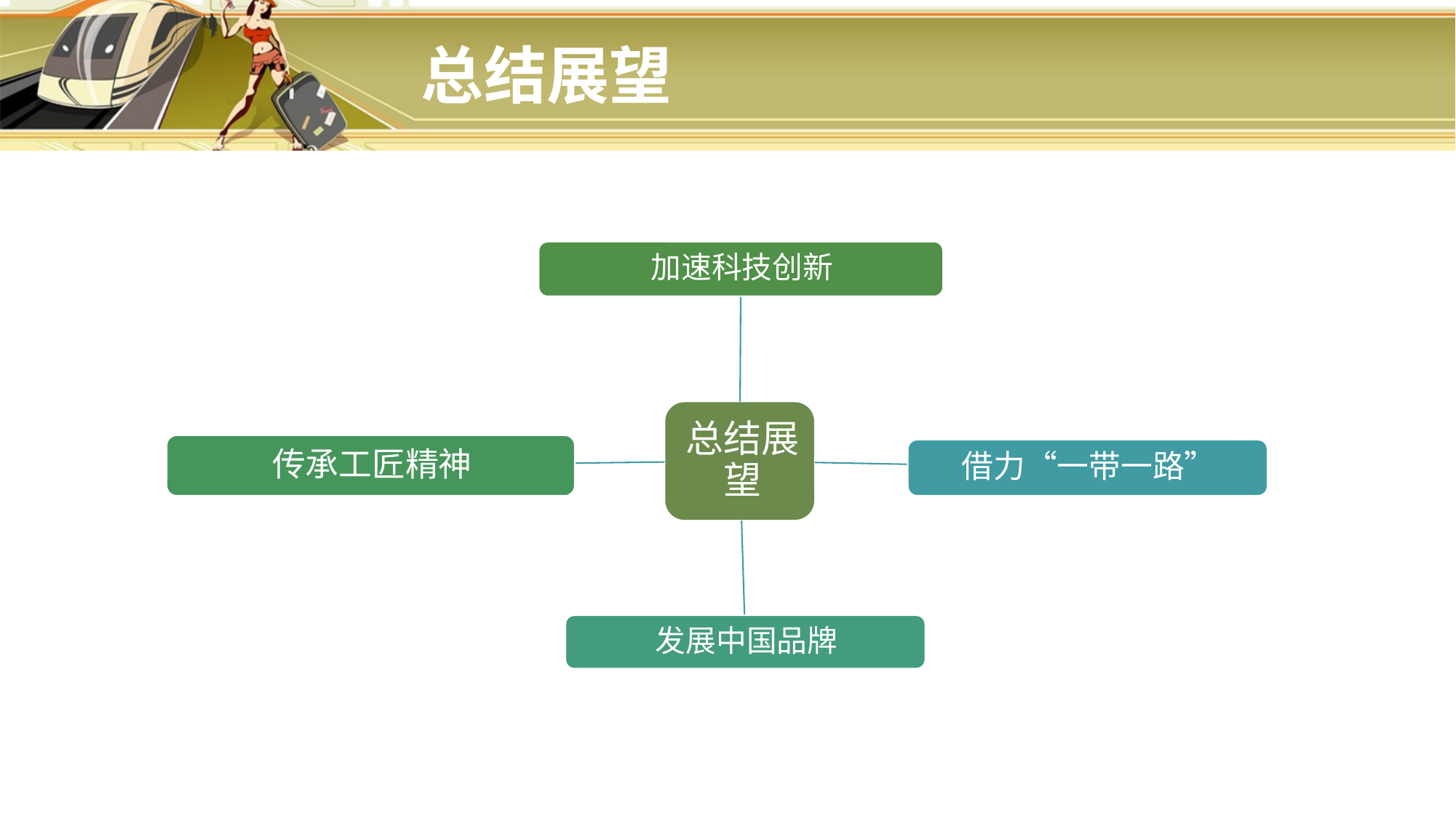

# 总结展望
总结展望
加速科技创新
传承工匠精神
发展中国品牌
借力“一带一路”